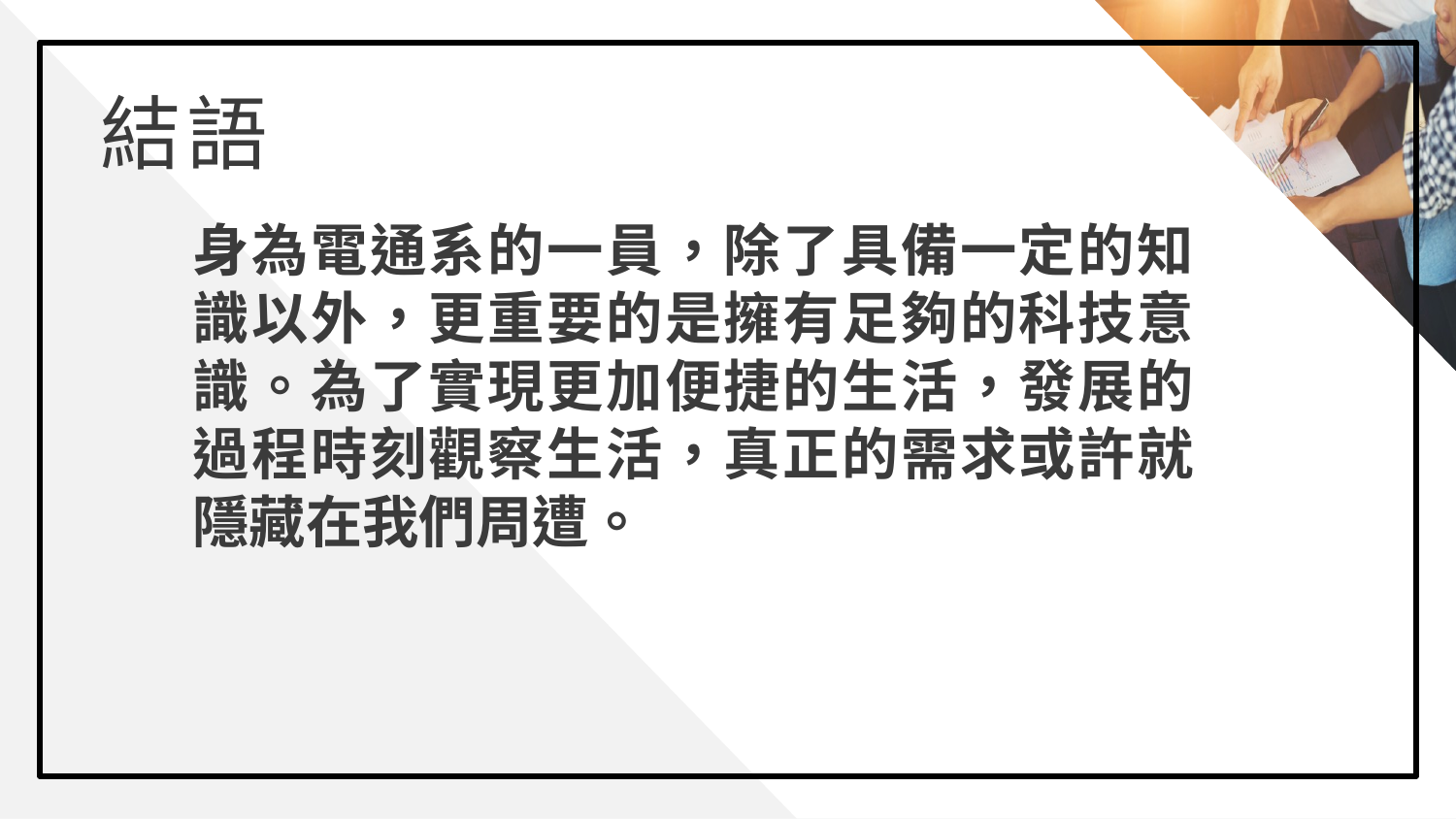

結語
身為電通系的一員，除了具備一定的知識以外，更重要的是擁有足夠的科技意識。為了實現更加便捷的生活，發展的過程時刻觀察生活，真正的需求或許就隱藏在我們周遭。